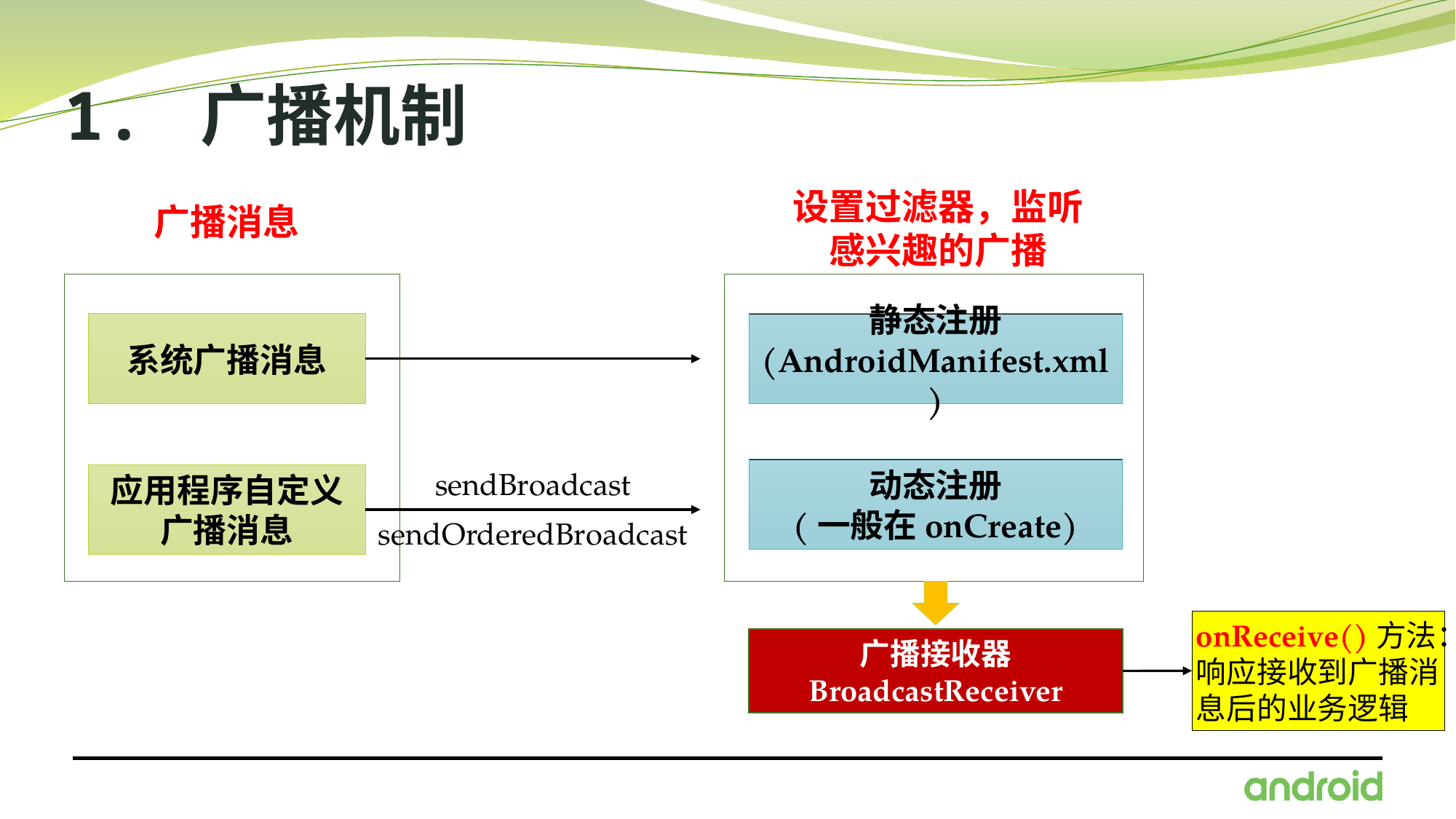

# 1. 广播机制
设置过滤器，监听感兴趣的广播
广播消息

系统广播消息
静态注册
(AndroidManifest.xml)
sendBroadcast
sendOrderedBroadcast
动态注册
(一般在onCreate)
应用程序自定义
广播消息

onReceive()方法：
响应接收到广播消息后的业务逻辑
广播接收器
BroadcastReceiver